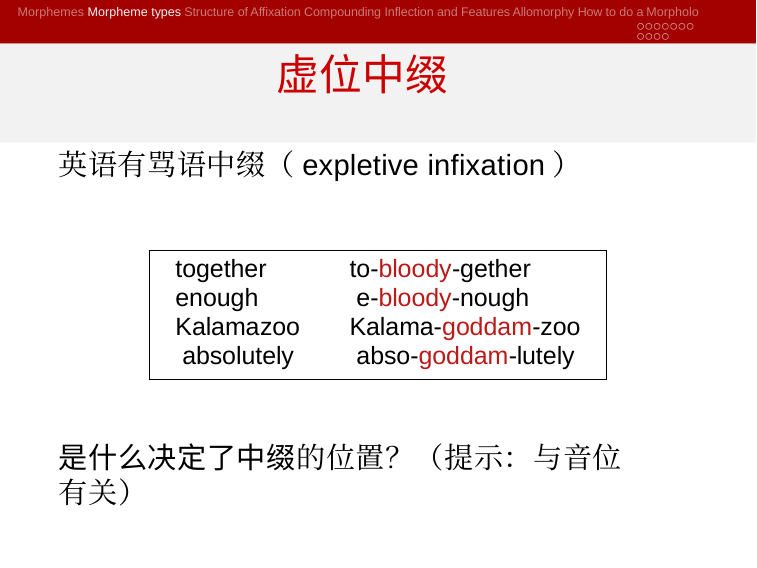

Morphemes Morpheme types Structure of Affixation Compounding Inflection and Features Allomorphy How to do a Morpholo
# 虚位中缀
英语有骂语中缀（expletive infixation）

together  enough  Kalamazoo  absolutely
to-bloody-gether  e-bloody-nough
Kalama-goddam-zoo  abso-goddam-lutely
是什么决定了中缀的位置？（提示：与音位有关）